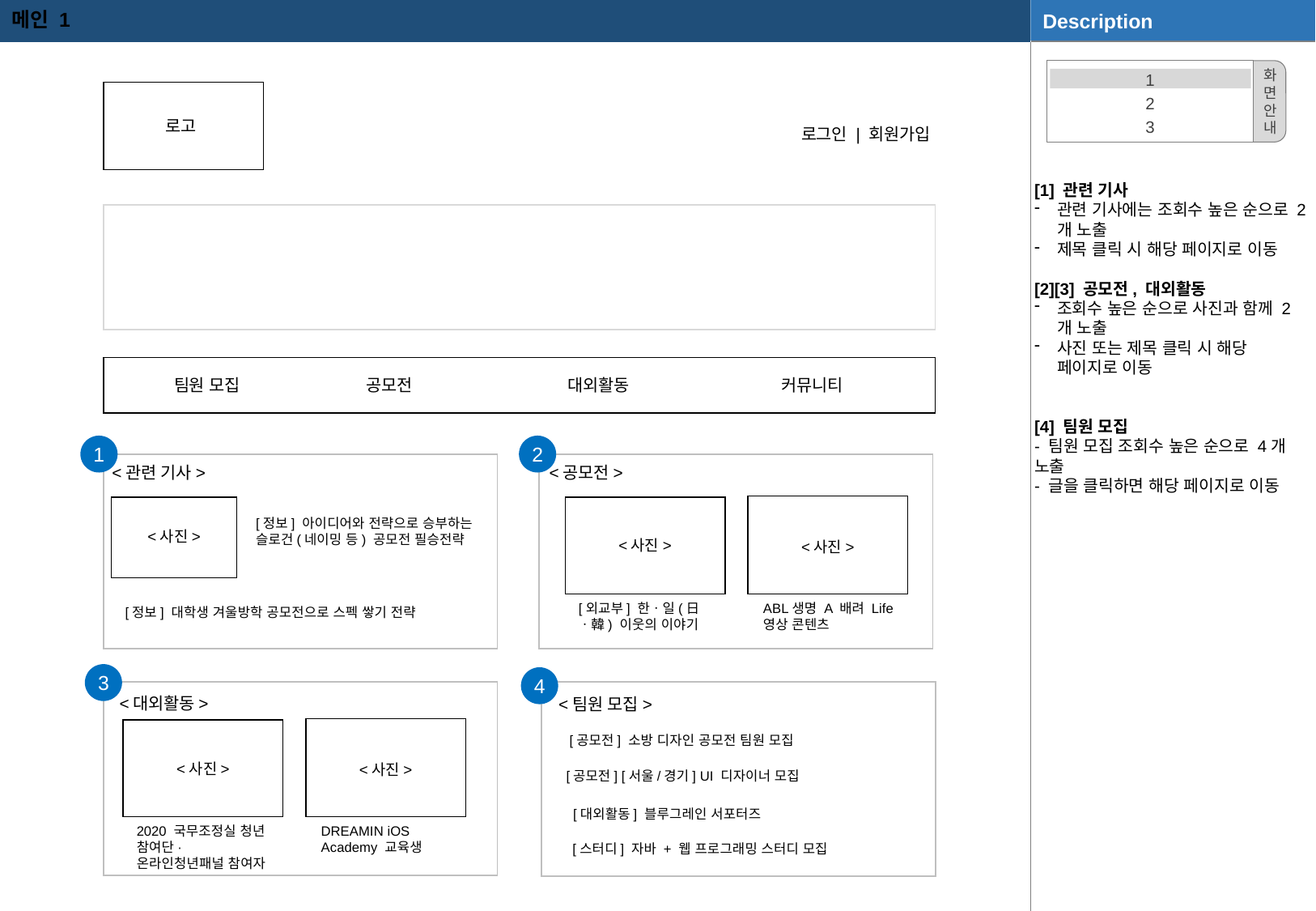

메인 1

[1] 관련 기사
관련 기사에는 조회수 높은 순으로 2개 노출
제목 클릭 시 해당 페이지로 이동

[2][3] 공모전, 대외활동
조회수 높은 순으로 사진과 함께 2개 노출
사진 또는 제목 클릭 시 해당 페이지로 이동

[4] 팀원 모집
- 팀원 모집 조회수 높은 순으로 4개 노출
- 글을 클릭하면 해당 페이지로 이동

1
2
3
화
면
안
내

로고
로그인 | 회원가입
|  |
| --- |

대외활동
커뮤니티
공모전
팀원 모집
2
1
|  |
| --- |
|  |
| --- |
<공모전>
<관련 기사>

[정보] 아이디어와 전략으로 승부하는 슬로건(네이밍 등) 공모전 필승전략
<사진>
<사진>
<사진>
[외교부] 한ㆍ일(日ㆍ韓) 이웃의 이야기
ABL생명 A 배려 Life 영상 콘텐츠
[정보] 대학생 겨울방학 공모전으로 스펙 쌓기 전략
3
4
|  |
| --- |
|  |
| --- |
<대외활동>
<팀원 모집>

[공모전] 소방 디자인 공모전 팀원 모집
<사진>
<사진>
[공모전] [서울/경기] UI 디자이너 모집
[대외활동] 블루그레인 서포터즈
2020 국무조정실 청년 참여단·온라인청년패널 참여자
DREAMIN iOS Academy 교육생
[스터디] 자바 + 웹 프로그래밍 스터디 모집